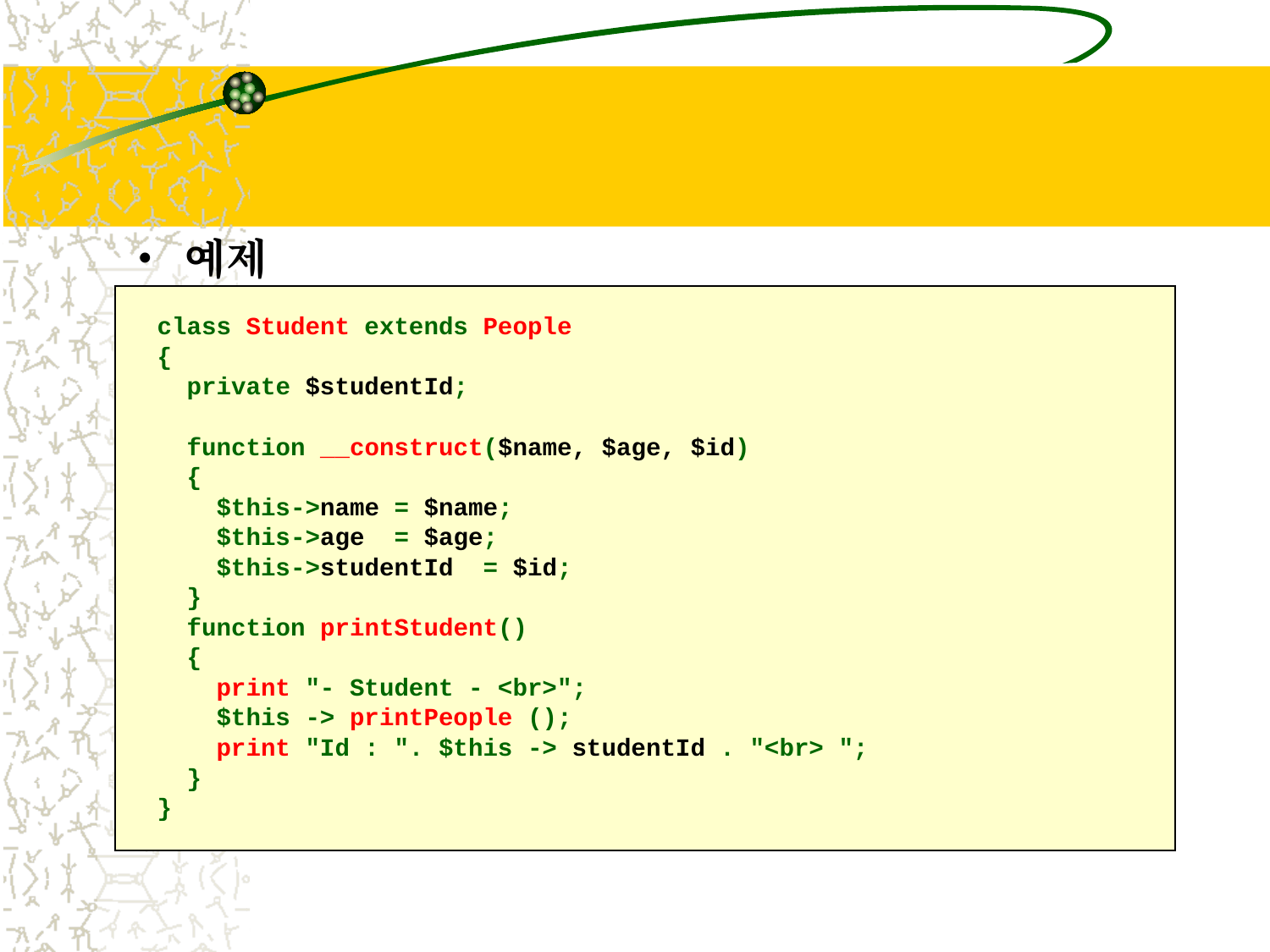

#
예제
  class Student extends People
  {
    private $studentId;

    function __construct($name, $age, $id)
    {
      $this->name = $name;
      $this->age  = $age;
      $this->studentId  = $id;
    }
    function printStudent()
    {
      print "- Student - <br>";
      $this -> printPeople ();
      print "Id : ". $this -> studentId . "<br> ";
    }
  }